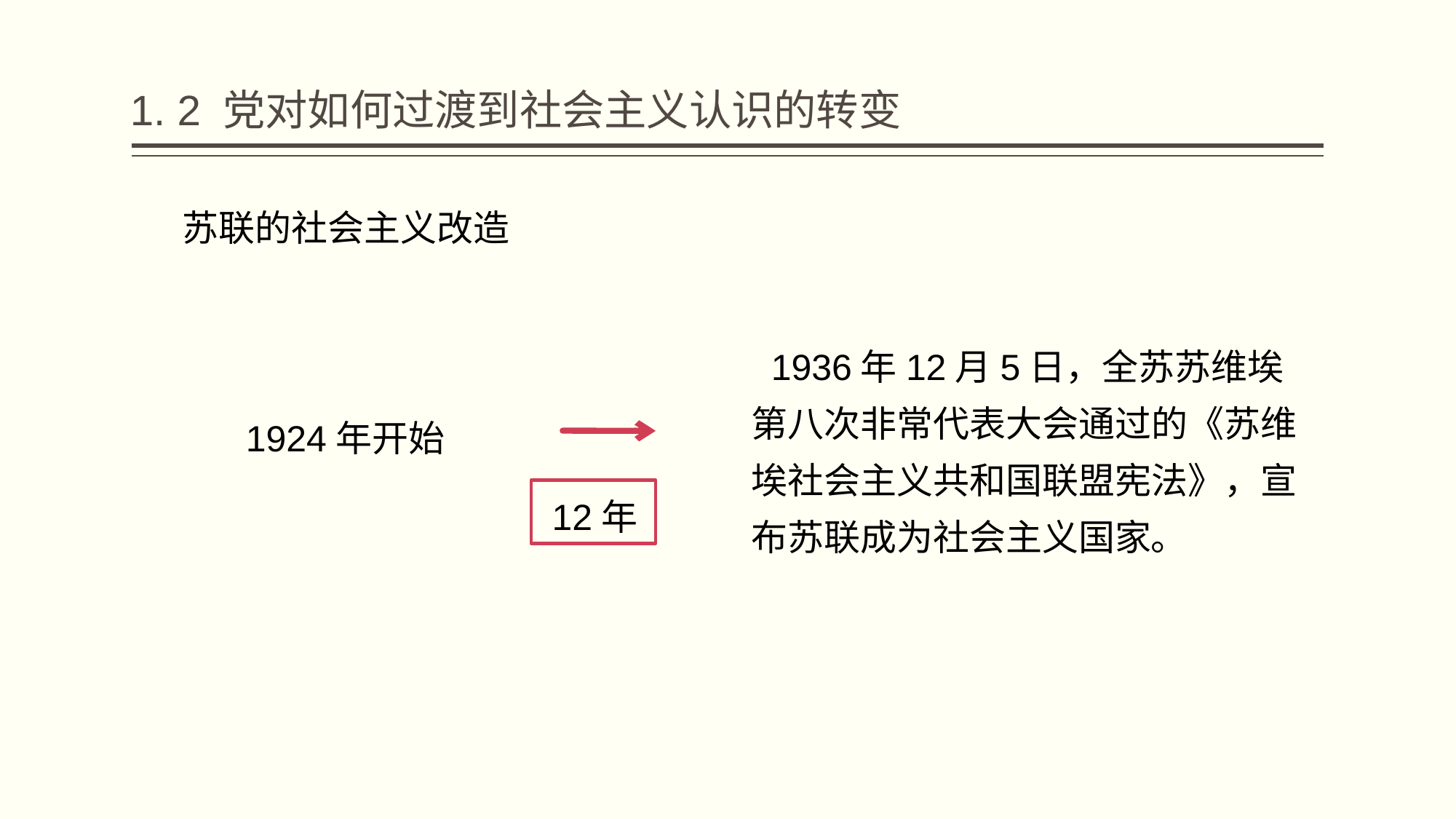

# 1. 2 党对如何过渡到社会主义认识的转变
    苏联的社会主义改造
  1936年12月5日，全苏苏维埃第八次非常代表大会通过的《苏维埃社会主义共和国联盟宪法》，宣布苏联成为社会主义国家。
   1924年开始
 12年